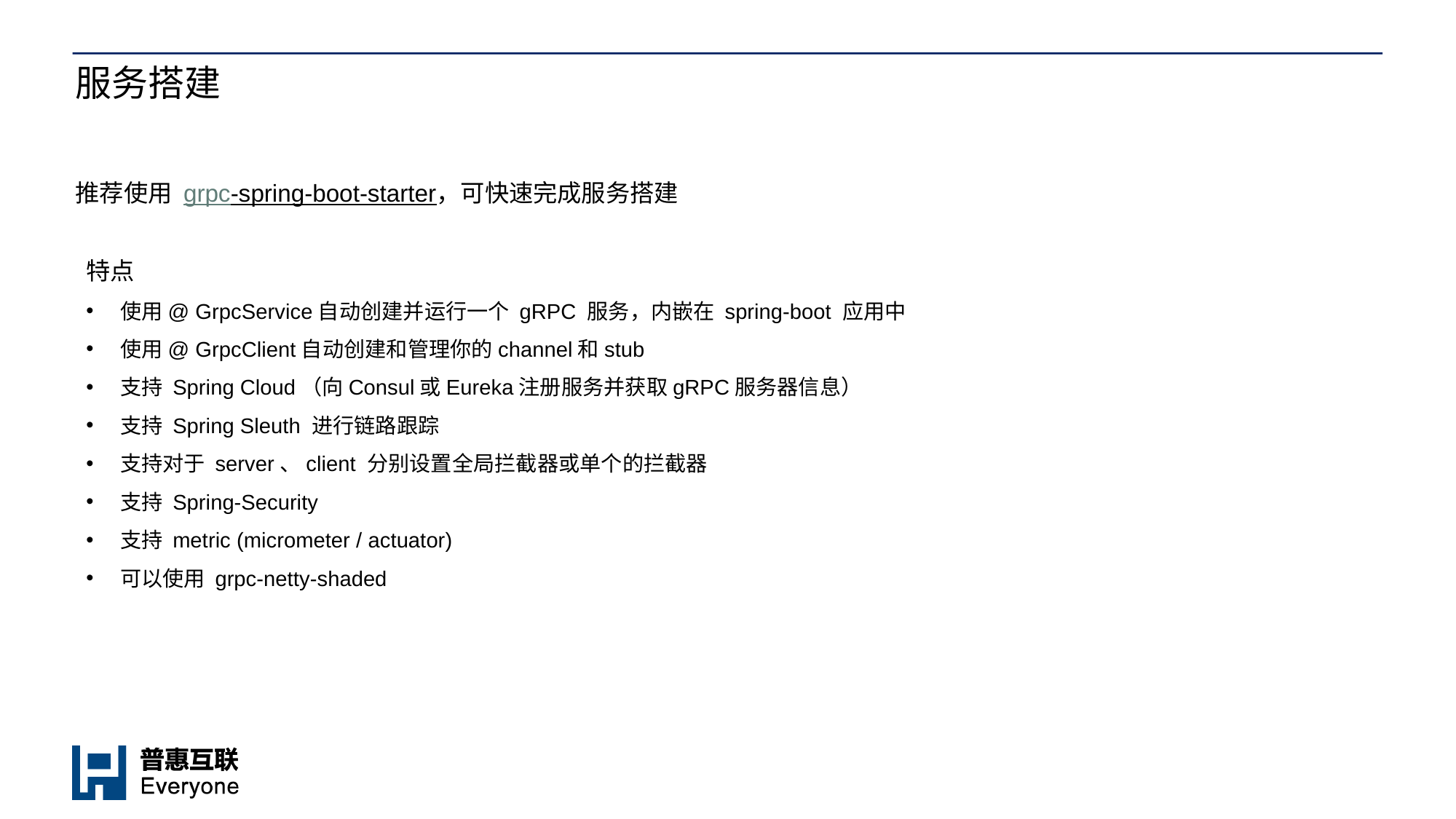

# 服务搭建
推荐使用 grpc-spring-boot-starter，可快速完成服务搭建

特点
使用@ GrpcService自动创建并运行一个 gRPC 服务，内嵌在 spring-boot 应用中
使用@ GrpcClient自动创建和管理你的channel和stub
支持 Spring Cloud（向Consul或Eureka注册服务并获取gRPC服务器信息）
支持 Spring Sleuth 进行链路跟踪
支持对于 server、client 分别设置全局拦截器或单个的拦截器
支持 Spring-Security
支持 metric (micrometer / actuator)
可以使用 grpc-netty-shaded